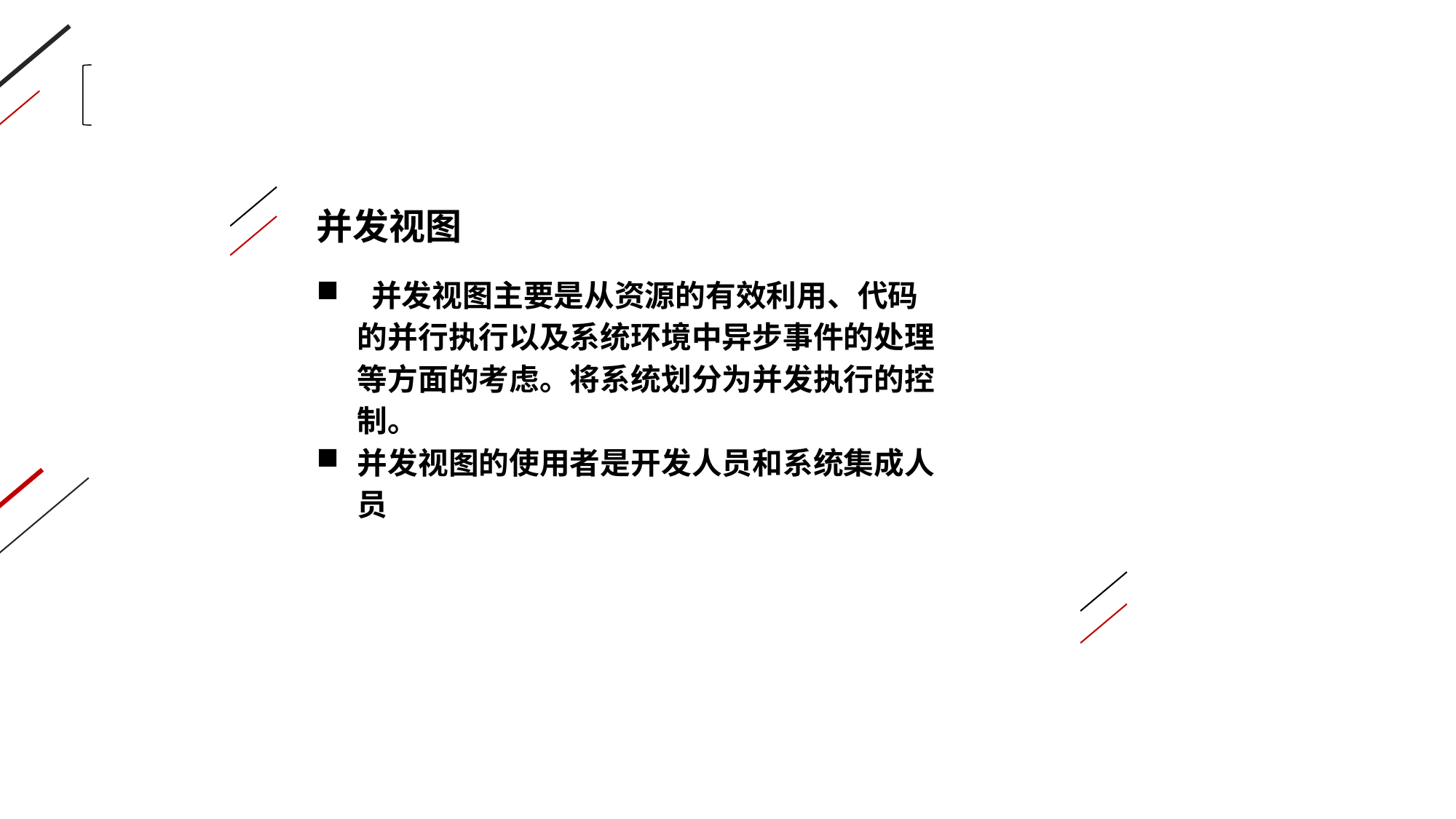

并发视图

 并发视图主要是从资源的有效利用、代码的并行执行以及系统环境中异步事件的处理等方面的考虑。将系统划分为并发执行的控制。
并发视图的使用者是开发人员和系统集成人员